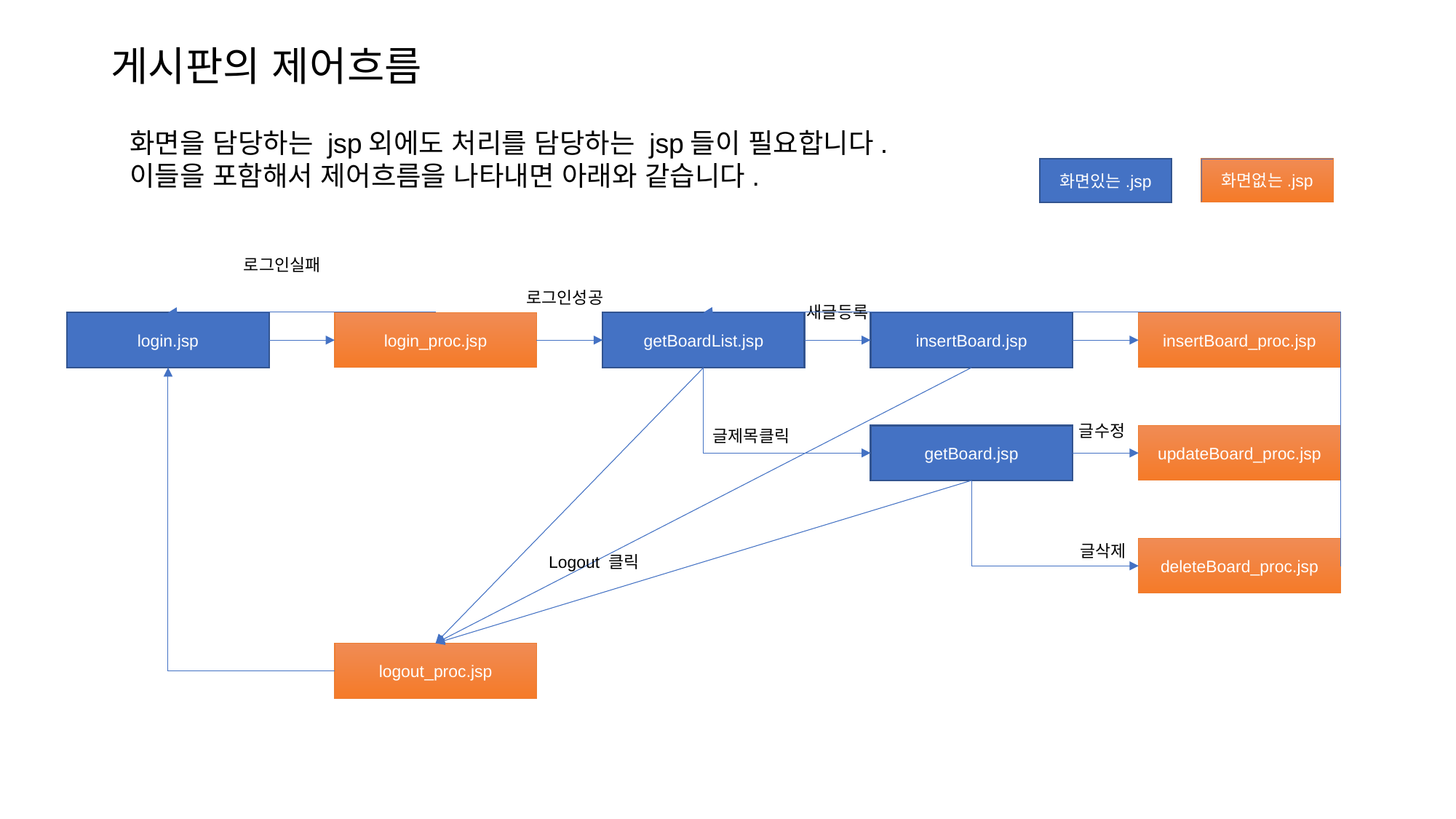

# 게시판의 제어흐름
화면을 담당하는 jsp외에도 처리를 담당하는 jsp들이 필요합니다.
이들을 포함해서 제어흐름을 나타내면 아래와 같습니다.
화면없는.jsp
화면있는.jsp
로그인실패
로그인성공
새글등록
login.jsp
login_proc.jsp
getBoardList.jsp
insertBoard.jsp
insertBoard_proc.jsp
글수정
글제목클릭
getBoard.jsp
updateBoard_proc.jsp
글삭제
deleteBoard_proc.jsp
Logout 클릭
logout_proc.jsp